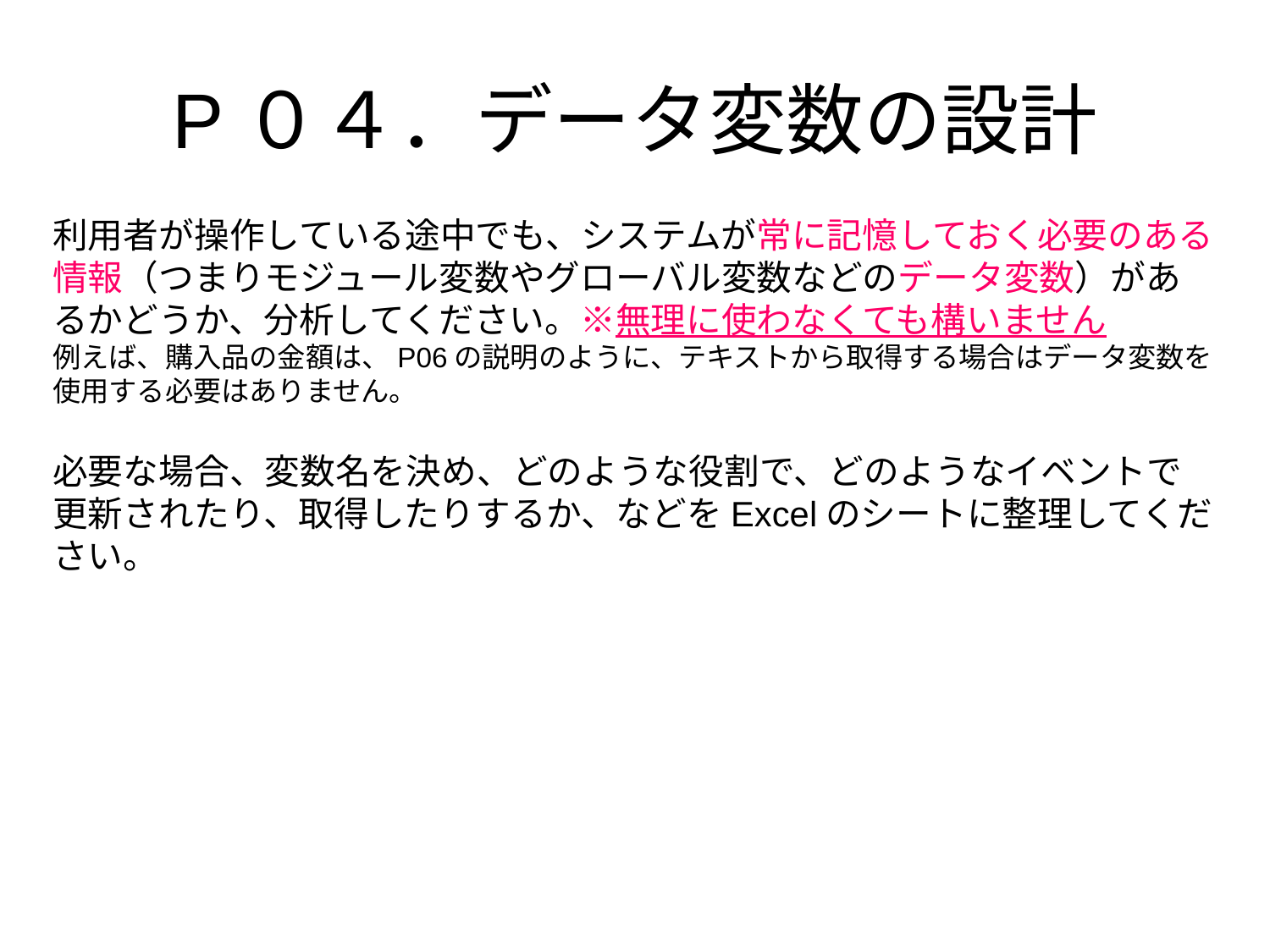

# P０４．データ変数の設計
利用者が操作している途中でも、システムが常に記憶しておく必要のある情報（つまりモジュール変数やグローバル変数などのデータ変数）があるかどうか、分析してください。※無理に使わなくても構いません
例えば、購入品の金額は、P06の説明のように、テキストから取得する場合はデータ変数を使用する必要はありません。

必要な場合、変数名を決め、どのような役割で、どのようなイベントで更新されたり、取得したりするか、などをExcelのシートに整理してください。